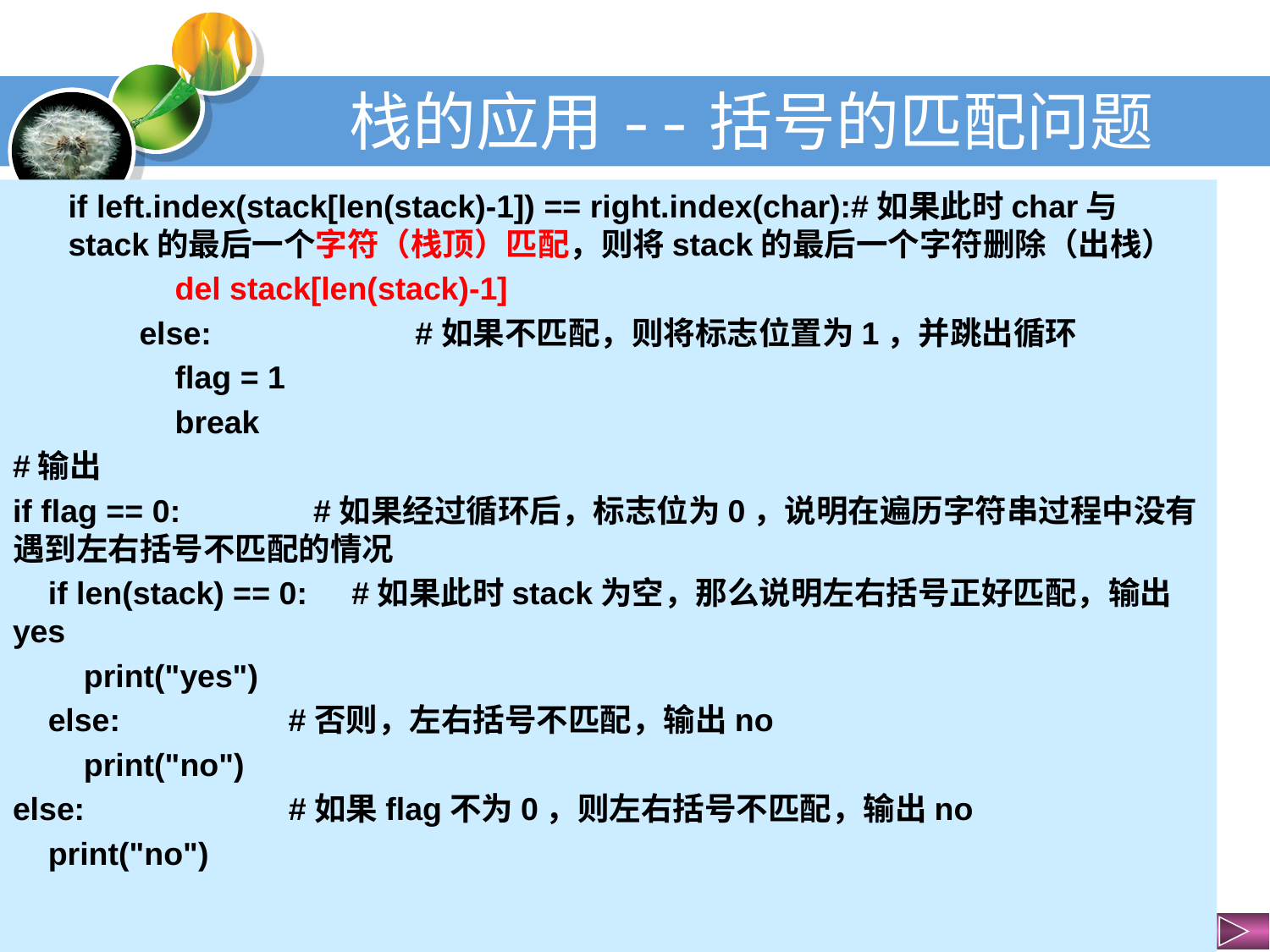

# 栈的应用--括号的匹配问题
if left.index(stack[len(stack)-1]) == right.index(char):#如果此时char与stack的最后一个字符（栈顶）匹配，则将stack的最后一个字符删除（出栈）
            del stack[len(stack)-1]
        else:                       #如果不匹配，则将标志位置为1，并跳出循环
            flag = 1
            break
#输出
if flag == 0:               #如果经过循环后，标志位为0，说明在遍历字符串过程中没有遇到左右括号不匹配的情况
    if len(stack) == 0:     #如果此时stack为空，那么说明左右括号正好匹配，输出yes
        print("yes")
    else:                   #否则，左右括号不匹配，输出no
        print("no")
else:                       #如果flag不为0，则左右括号不匹配，输出no
    print("no")

6